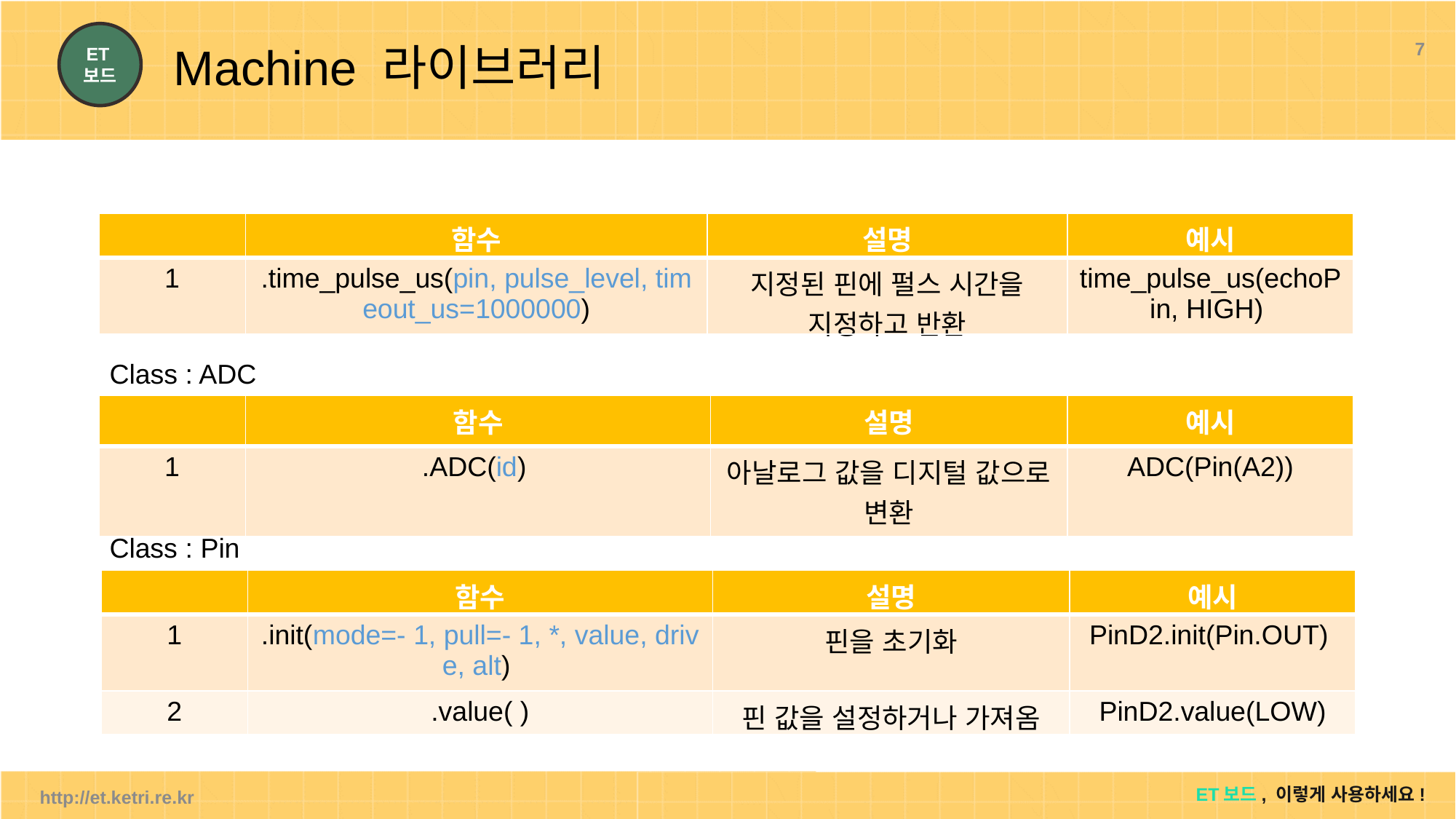

7
# Machine 라이브러리
|  | 함수 | 설명 | 예시 |
| --- | --- | --- | --- |
| 1 | .time\_pulse\_us(pin, pulse\_level, timeout\_us=1000000) | 지정된 핀에 펄스 시간을 지정하고 반환 | time\_pulse\_us(echoPin, HIGH) |
Class : ADC
|  | 함수 | 설명 | 예시 |
| --- | --- | --- | --- |
| 1 | .ADC(id) | 아날로그 값을 디지털 값으로 변환 | ADC(Pin(A2)) |
Class : Pin
|  | 함수 | 설명 | 예시 |
| --- | --- | --- | --- |
| 1 | .init(mode=- 1, pull=- 1, \*, value, drive, alt) | 핀을 초기화 | PinD2.init(Pin.OUT) |
| 2 | .value( ) | 핀 값을 설정하거나 가져옴 | PinD2.value(LOW) |
http://et.ketri.re.kr